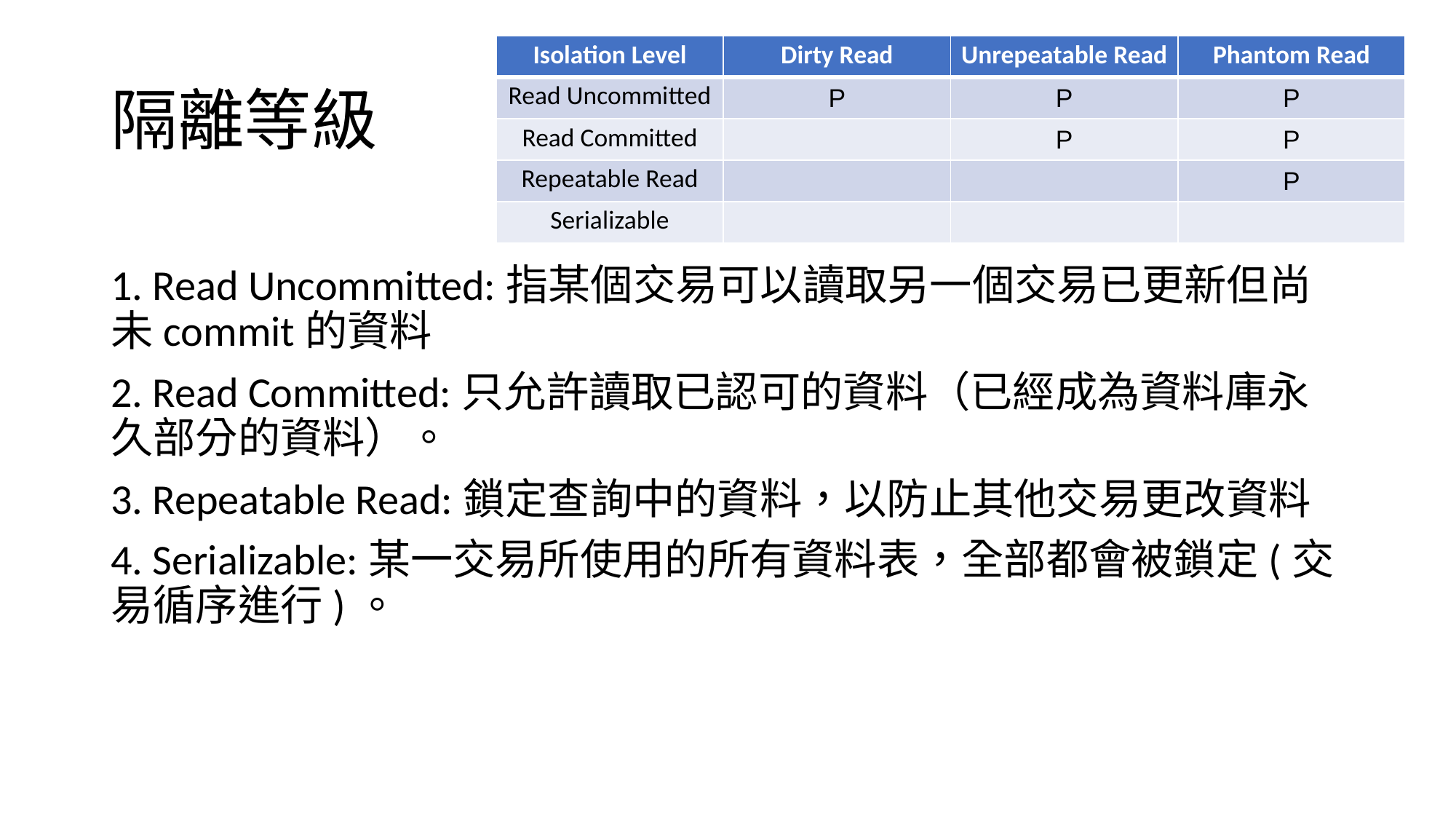

| Isolation Level | Dirty Read | Unrepeatable Read | Phantom Read |
| --- | --- | --- | --- |
| Read Uncommitted | P | P | P |
| Read Committed |  | P | P |
| Repeatable Read |  |  | P |
| Serializable |  |  |  |
# 隔離等級

1. Read Uncommitted:指某個交易可以讀取另一個交易已更新但尚未commit的資料
2. Read Committed:只允許讀取已認可的資料（已經成為資料庫永久部分的資料）。
3. Repeatable Read:鎖定查詢中的資料，以防止其他交易更改資料
4. Serializable:某一交易所使用的所有資料表，全部都會被鎖定(交易循序進行)。